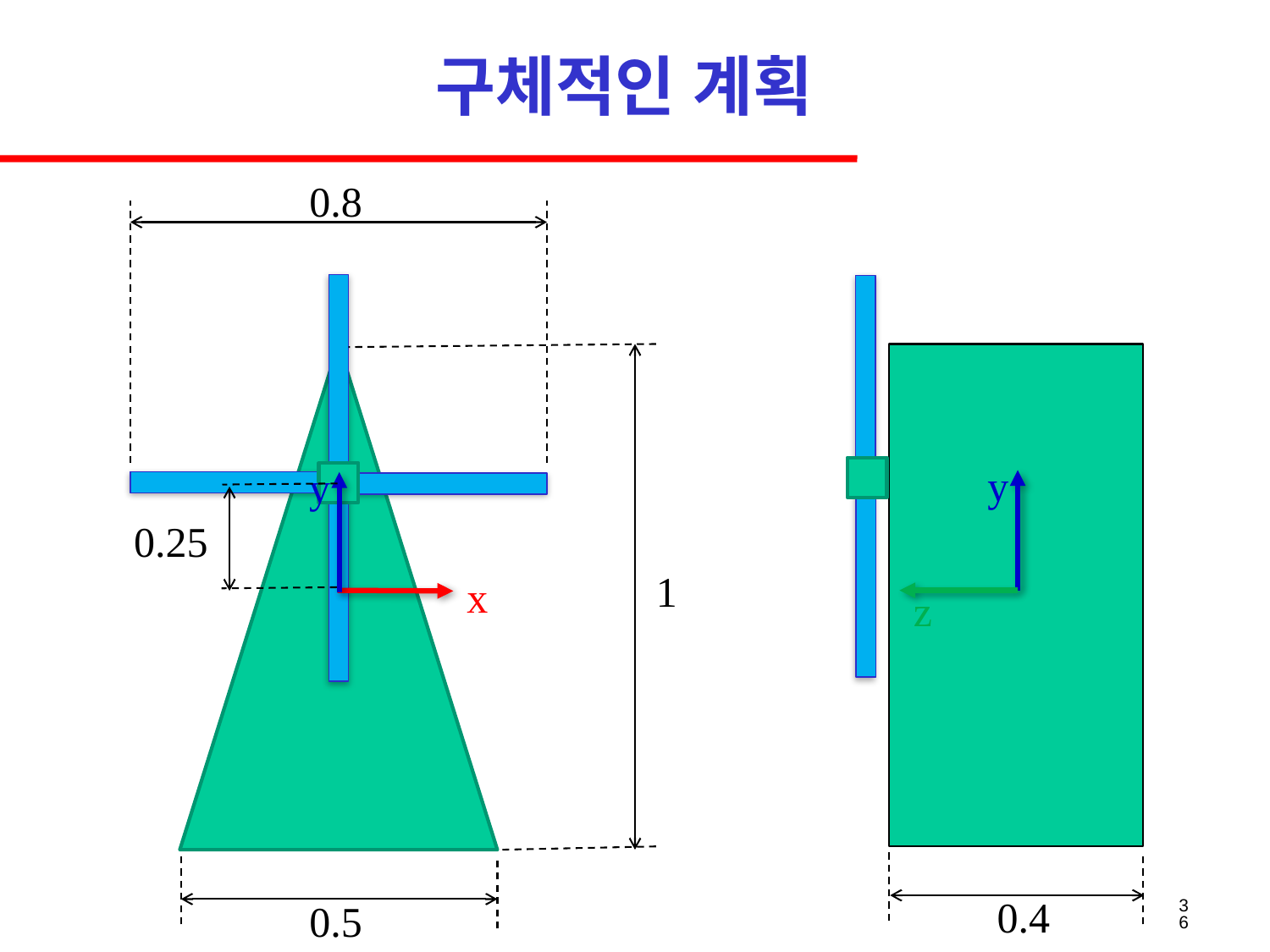

# 구체적인 계획
0.8

y
y

0.25
1
x
z
36
0.4
0.5